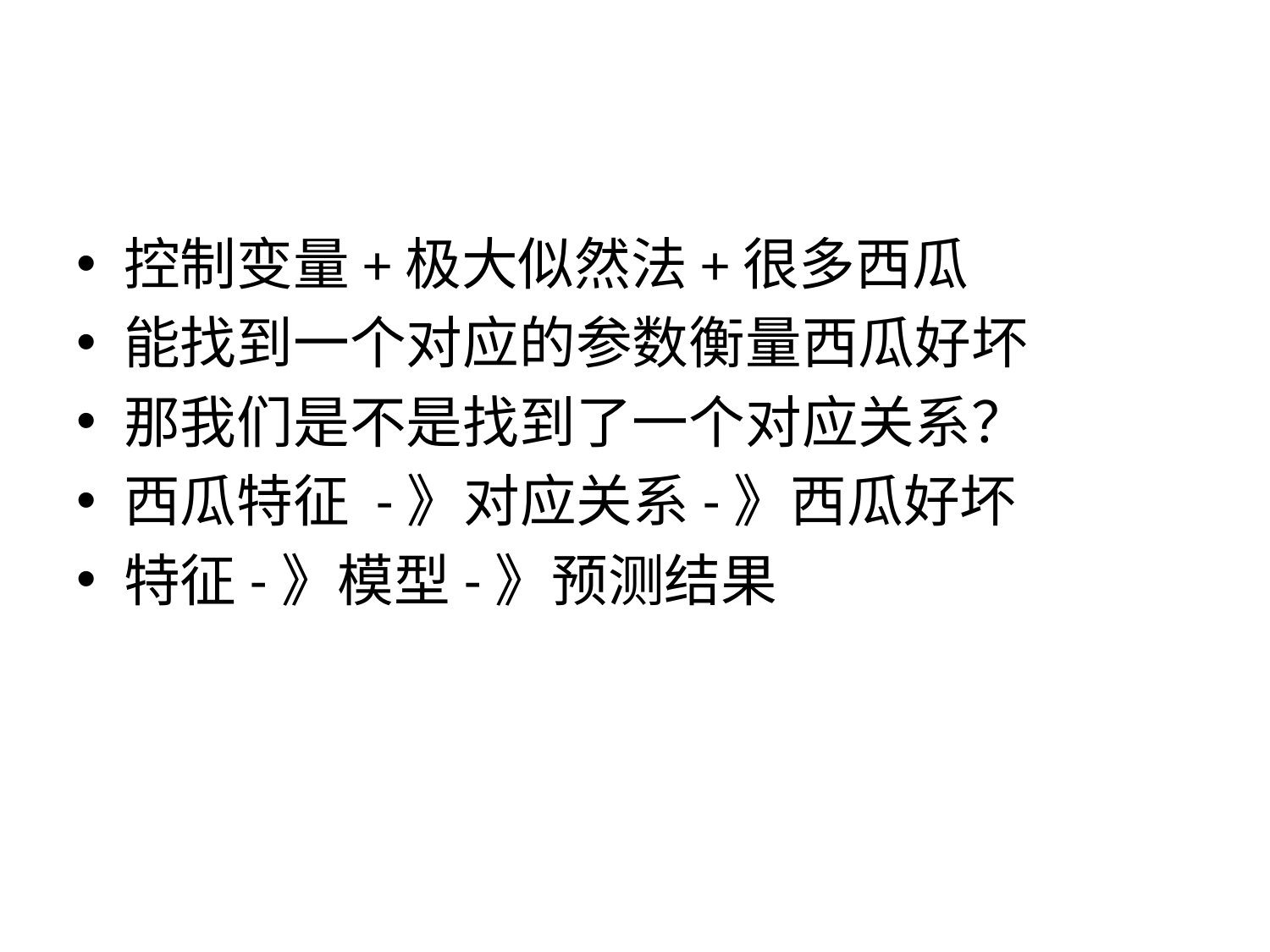

#
控制变量+极大似然法+很多西瓜
能找到一个对应的参数衡量西瓜好坏
那我们是不是找到了一个对应关系？
西瓜特征 -》对应关系-》西瓜好坏
特征-》模型-》预测结果